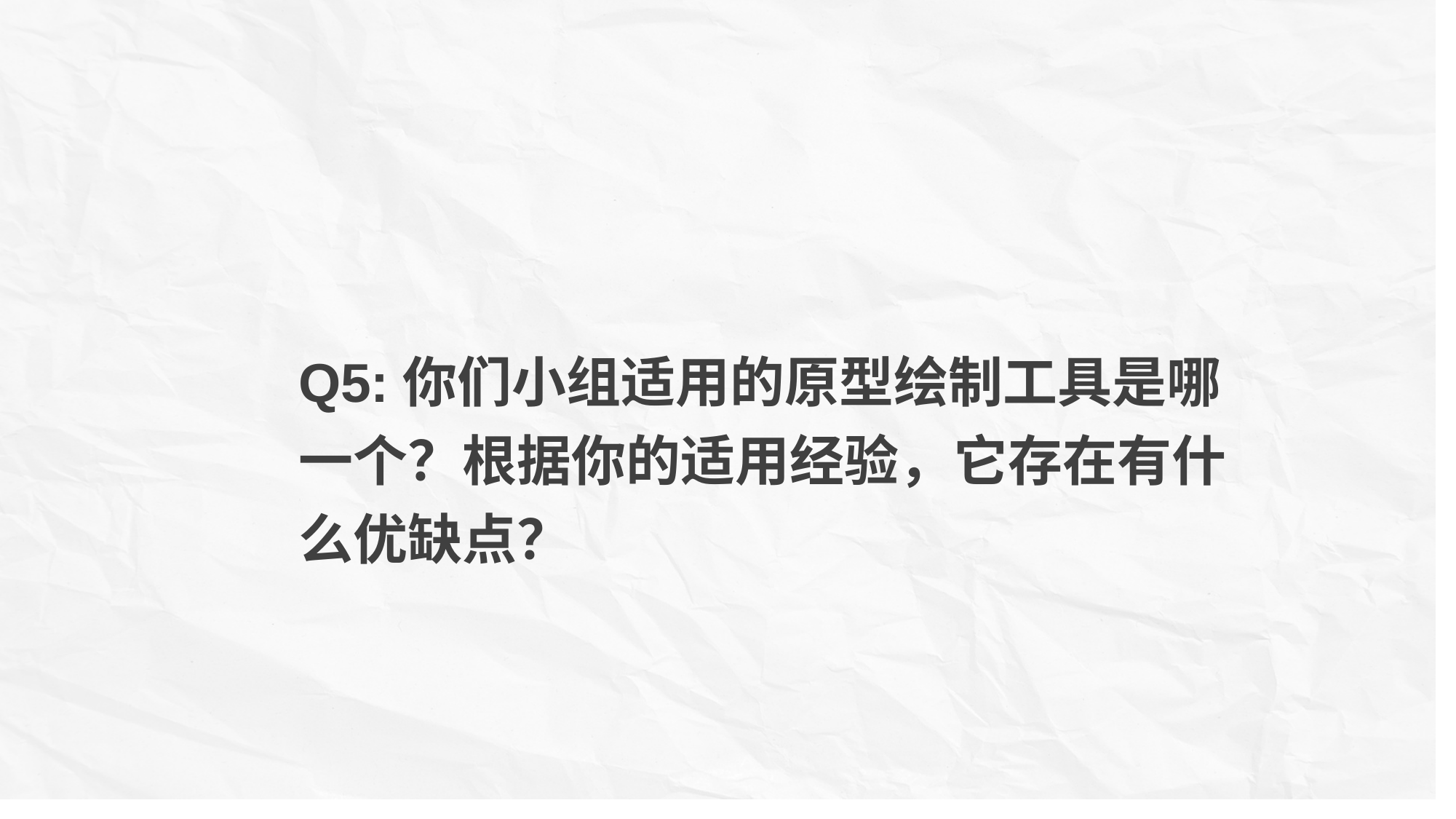

Q5:你们小组适用的原型绘制工具是哪一个？根据你的适用经验，它存在有什么优缺点？